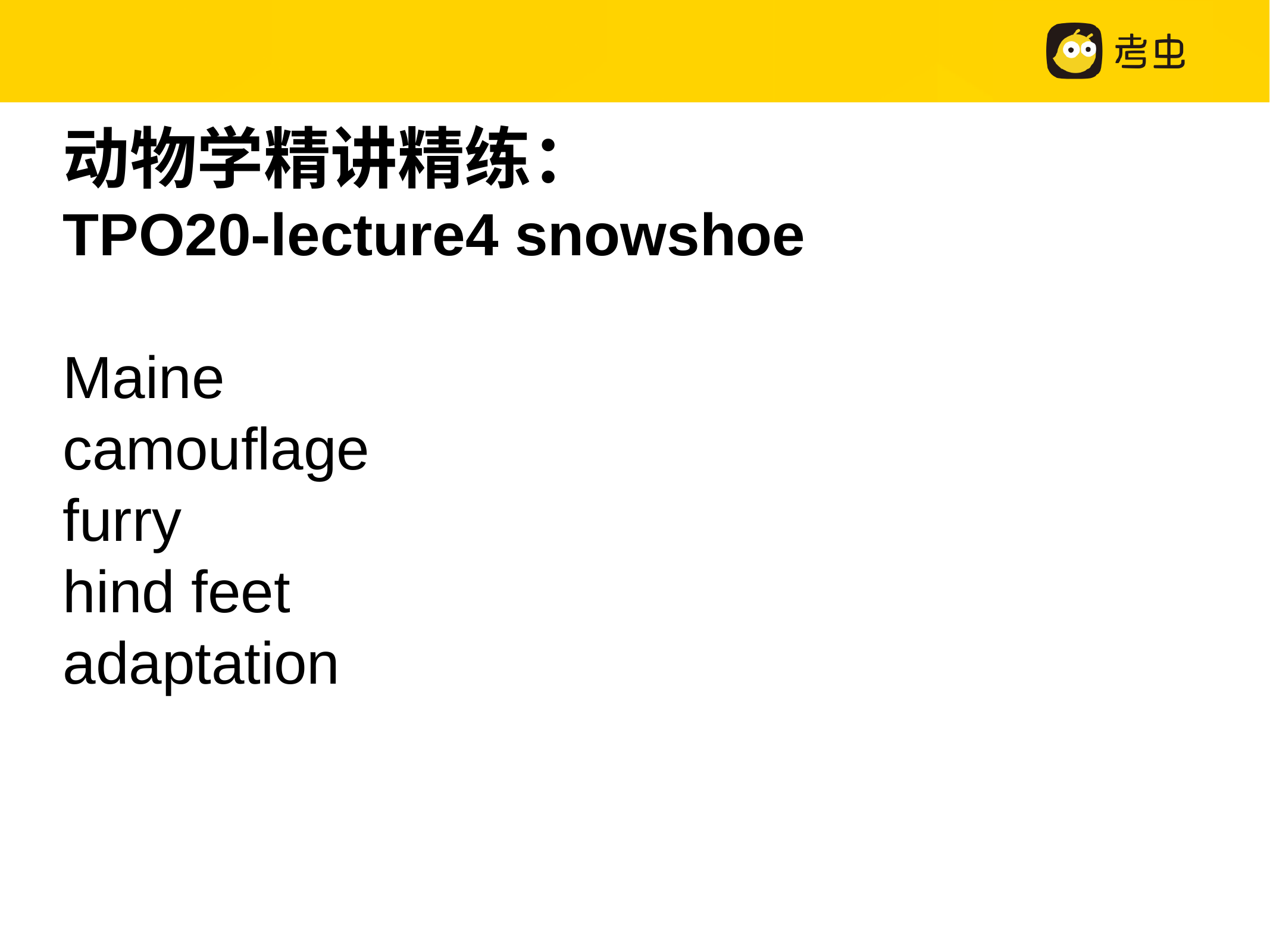

动物学精讲精练：
TPO20-lecture4 snowshoe

Maine
camouflage
furry
hind feet
adaptation